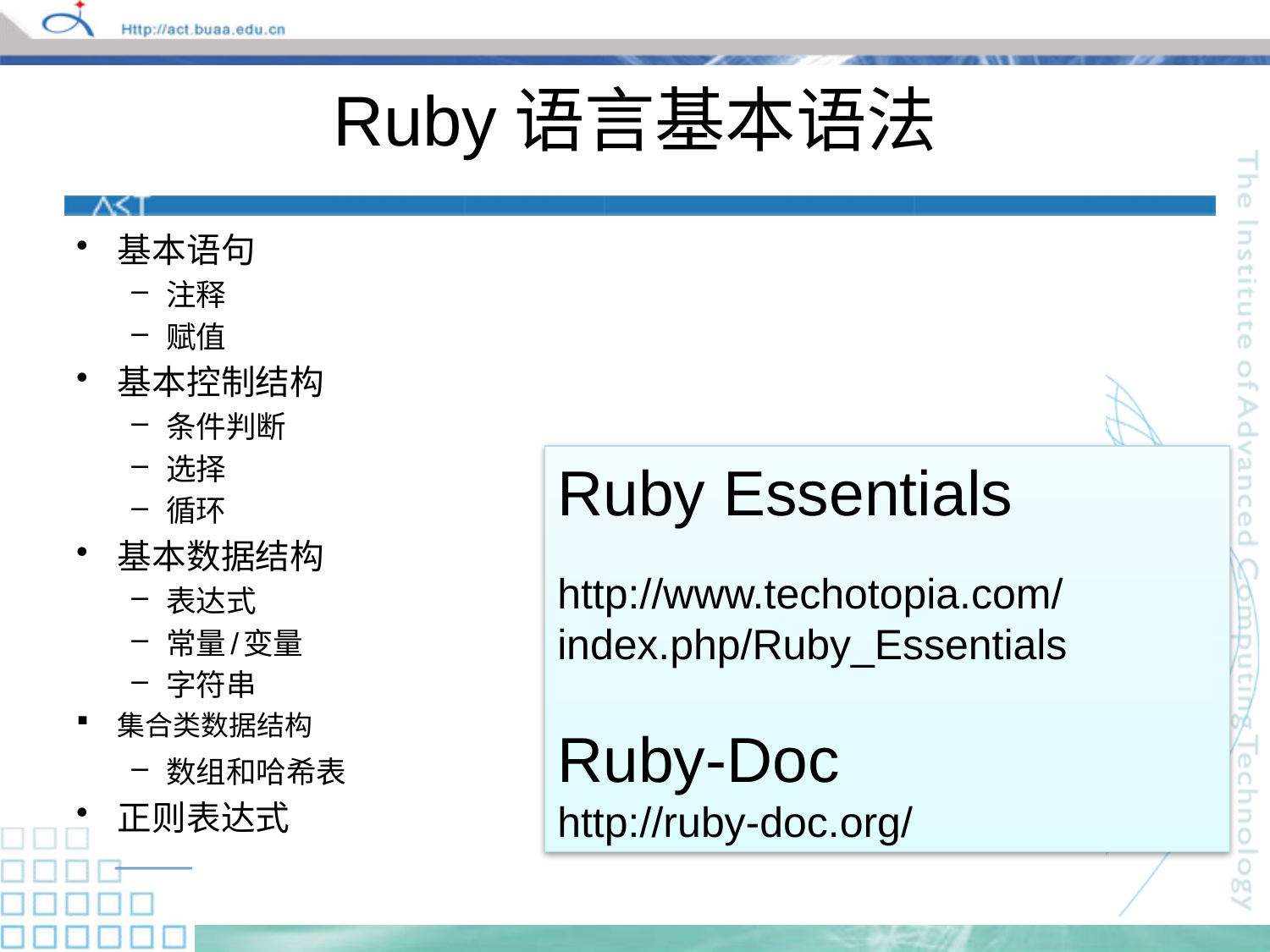

# Ruby语言基本语法
基本语句
注释
赋值
基本控制结构
条件判断
选择
循环
基本数据结构
表达式
常量/变量
字符串
集合类数据结构
数组和哈希表
正则表达式

Ruby Essentials

http://www.techotopia.com/index.php/Ruby_Essentials

Ruby-Doc
http://ruby-doc.org/